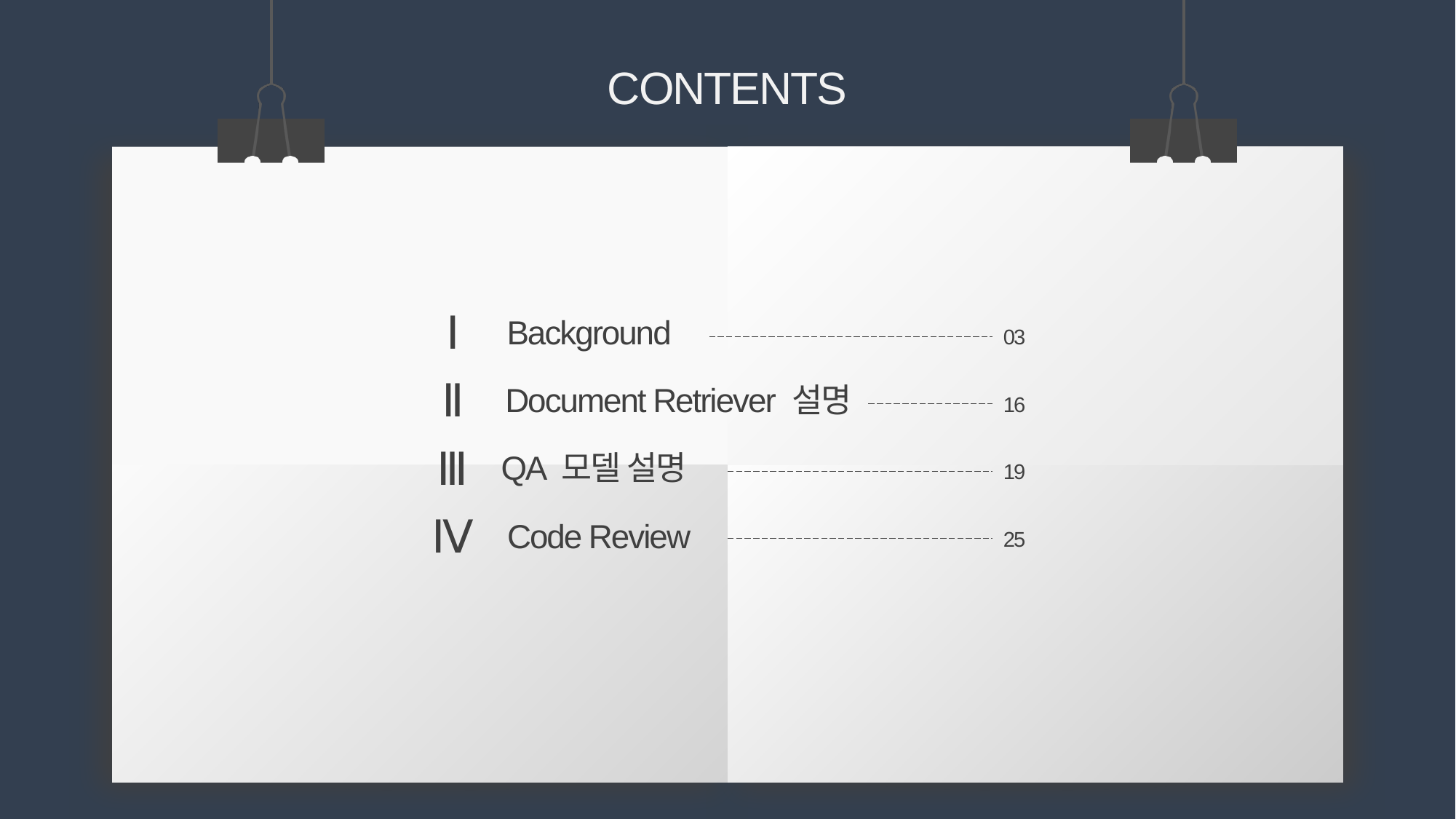

Ⅰ
Ⅱ
Ⅲ
Ⅳ
Background
Document Retriever 설명
QA 모델 설명
Code Review
03
16
19
25